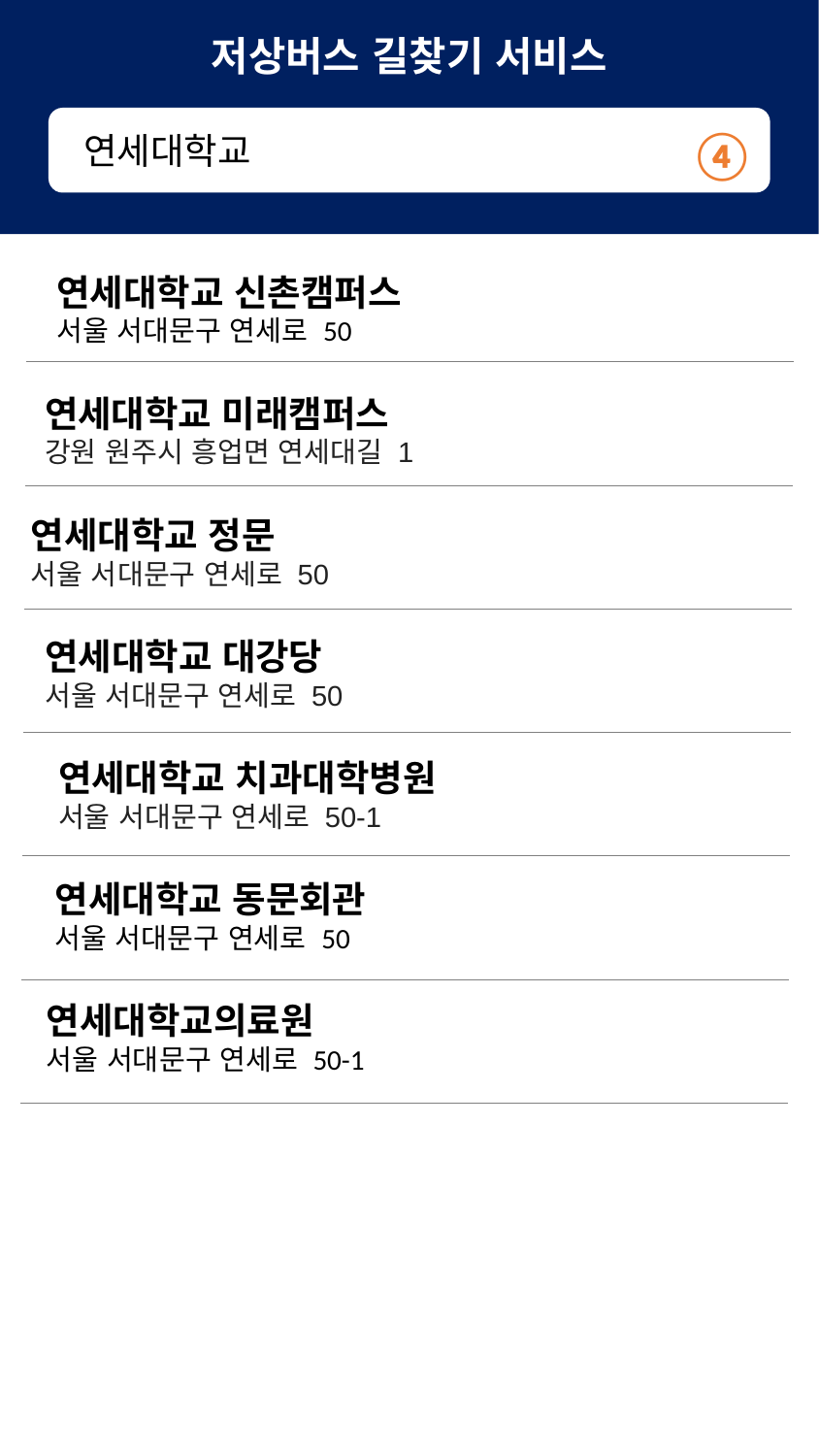

저상버스 길찾기 서비스
 연세대학교
④
연세대학교 신촌캠퍼스
서울 서대문구 연세로 50
연세대학교 미래캠퍼스
강원 원주시 흥업면 연세대길 1
연세대학교 정문
서울 서대문구 연세로 50
연세대학교 대강당
서울 서대문구 연세로 50
연세대학교 치과대학병원
서울 서대문구 연세로 50-1
연세대학교 동문회관
서울 서대문구 연세로 50
연세대학교의료원
서울 서대문구 연세로 50-1